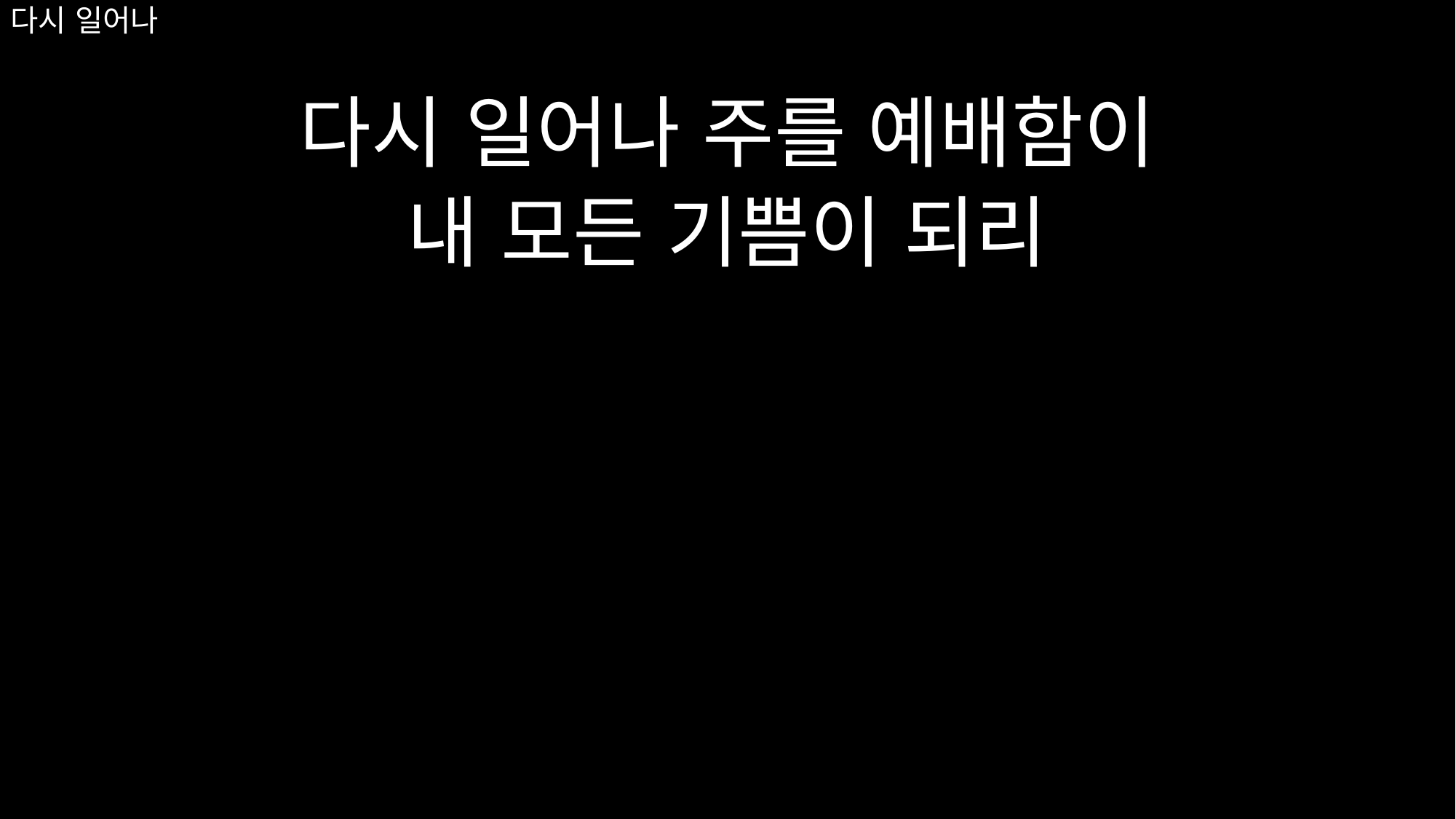

# 다시 일어나
다시 일어나 주를 예배함이
내 모든 기쁨이 되리